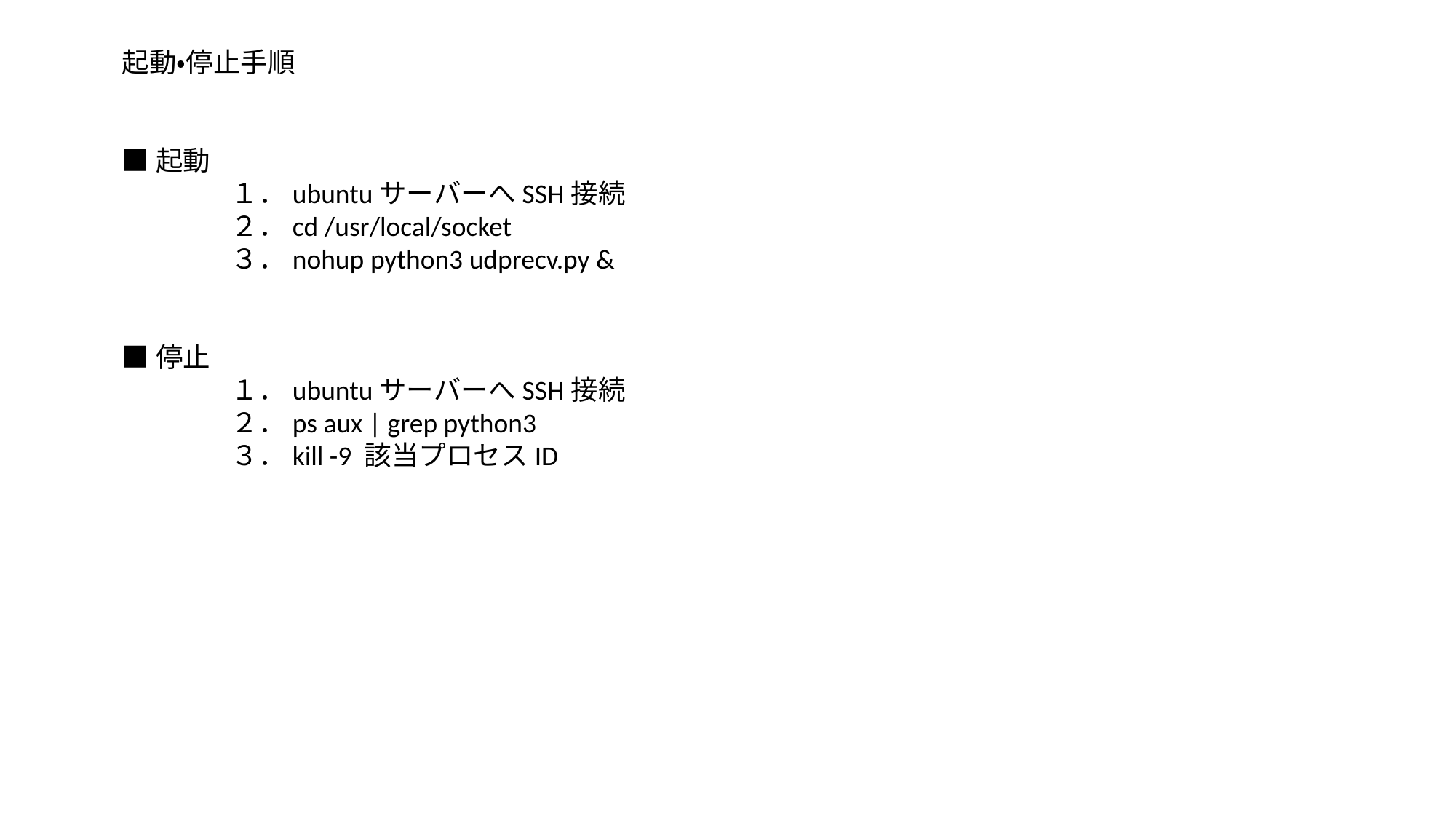

起動・停止手順

■起動
	１．ubuntuサーバーへSSH接続
	２．cd /usr/local/socket
	３．nohup python3 udprecv.py &

■停止
	１．ubuntuサーバーへSSH接続
	２．ps aux | grep python3
	３．kill -9 該当プロセスID